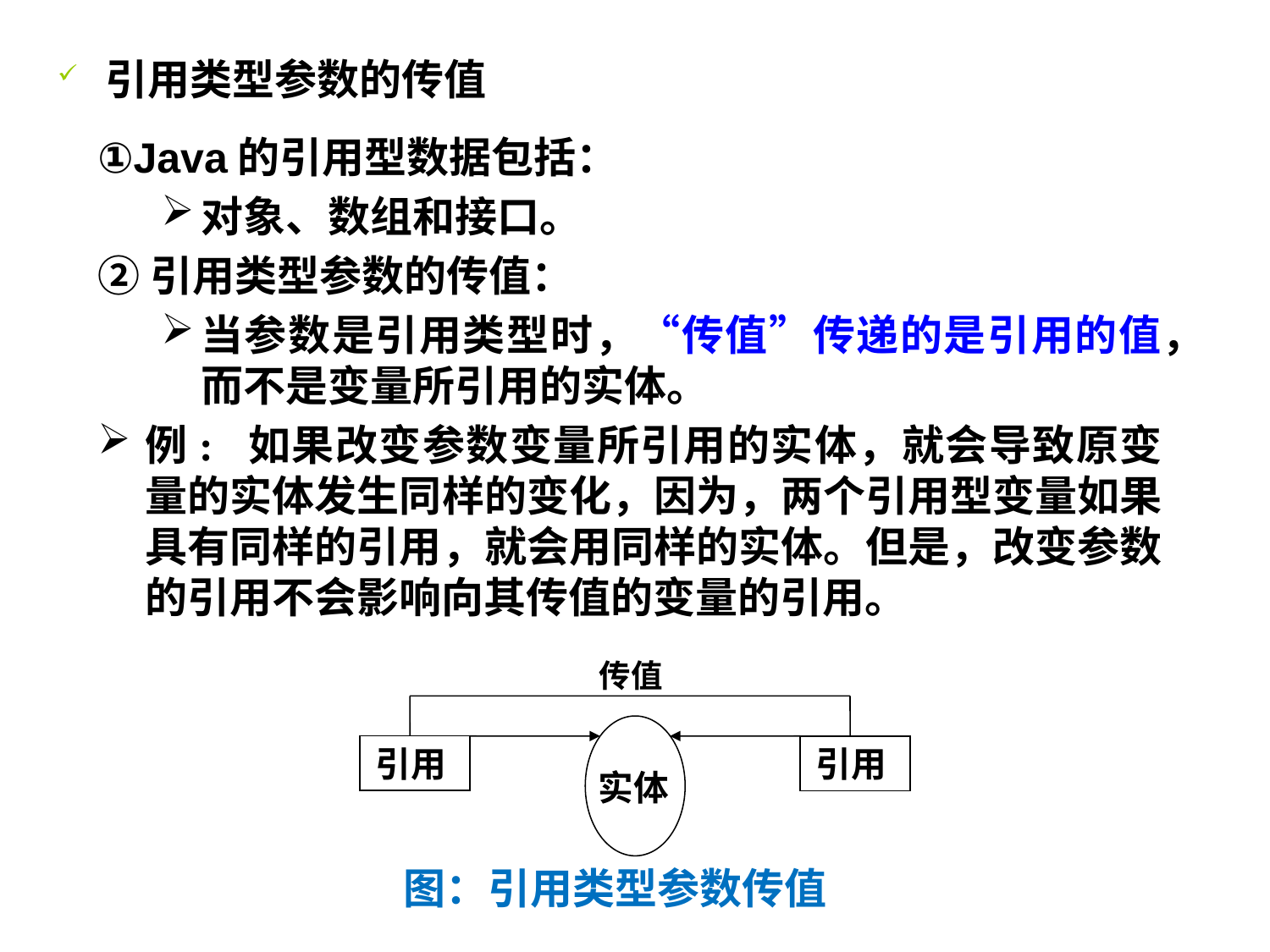

引用类型参数的传值
①Java的引用型数据包括：
对象、数组和接口。
②引用类型参数的传值：
当参数是引用类型时，“传值”传递的是引用的值，而不是变量所引用的实体。
例:  如果改变参数变量所引用的实体，就会导致原变量的实体发生同样的变化，因为，两个引用型变量如果具有同样的引用，就会用同样的实体。但是，改变参数的引用不会影响向其传值的变量的引用。
传值

实体
引用

引用
图：引用类型参数传值